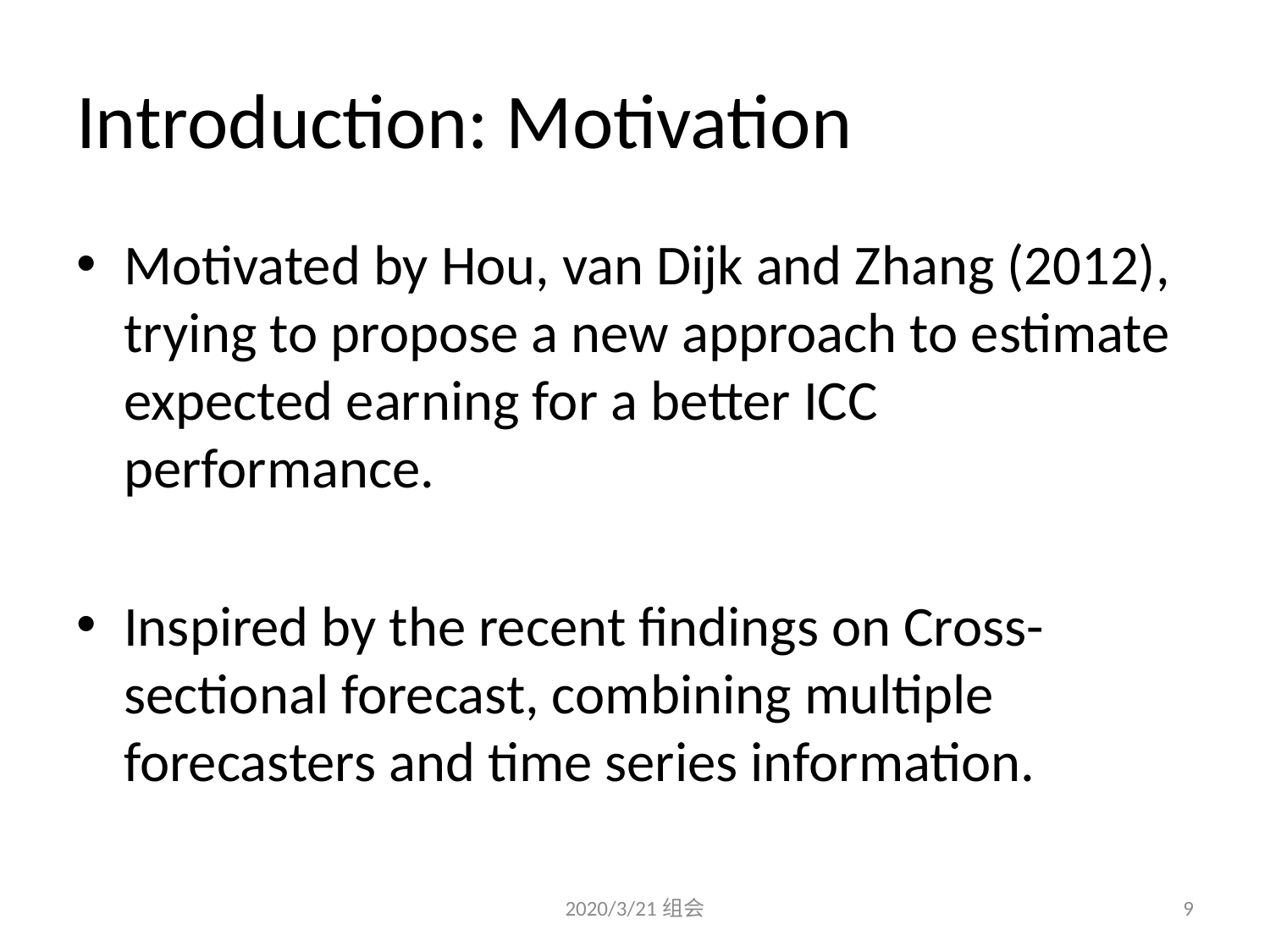

# Introduction: Motivation
Motivated by Hou, van Dijk and Zhang (2012), trying to propose a new approach to estimate expected earning for a better ICC performance.

Inspired by the recent findings on Cross-sectional forecast, combining multiple forecasters and time series information.
2020/3/21组会
9